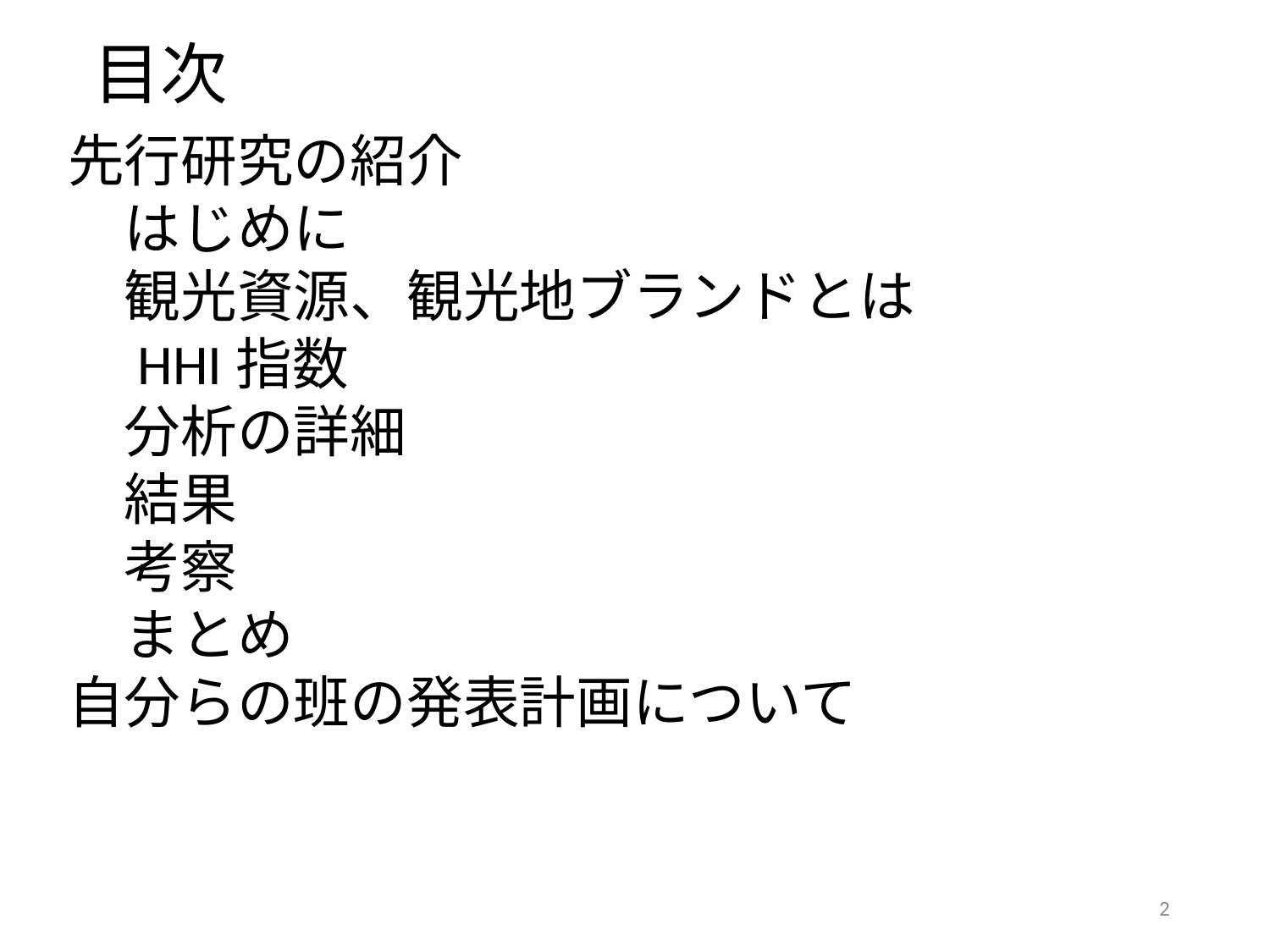

目次
先行研究の紹介
　はじめに
　観光資源、観光地ブランドとは
　HHI指数
　分析の詳細
　結果
　考察
　まとめ
自分らの班の発表計画について

2